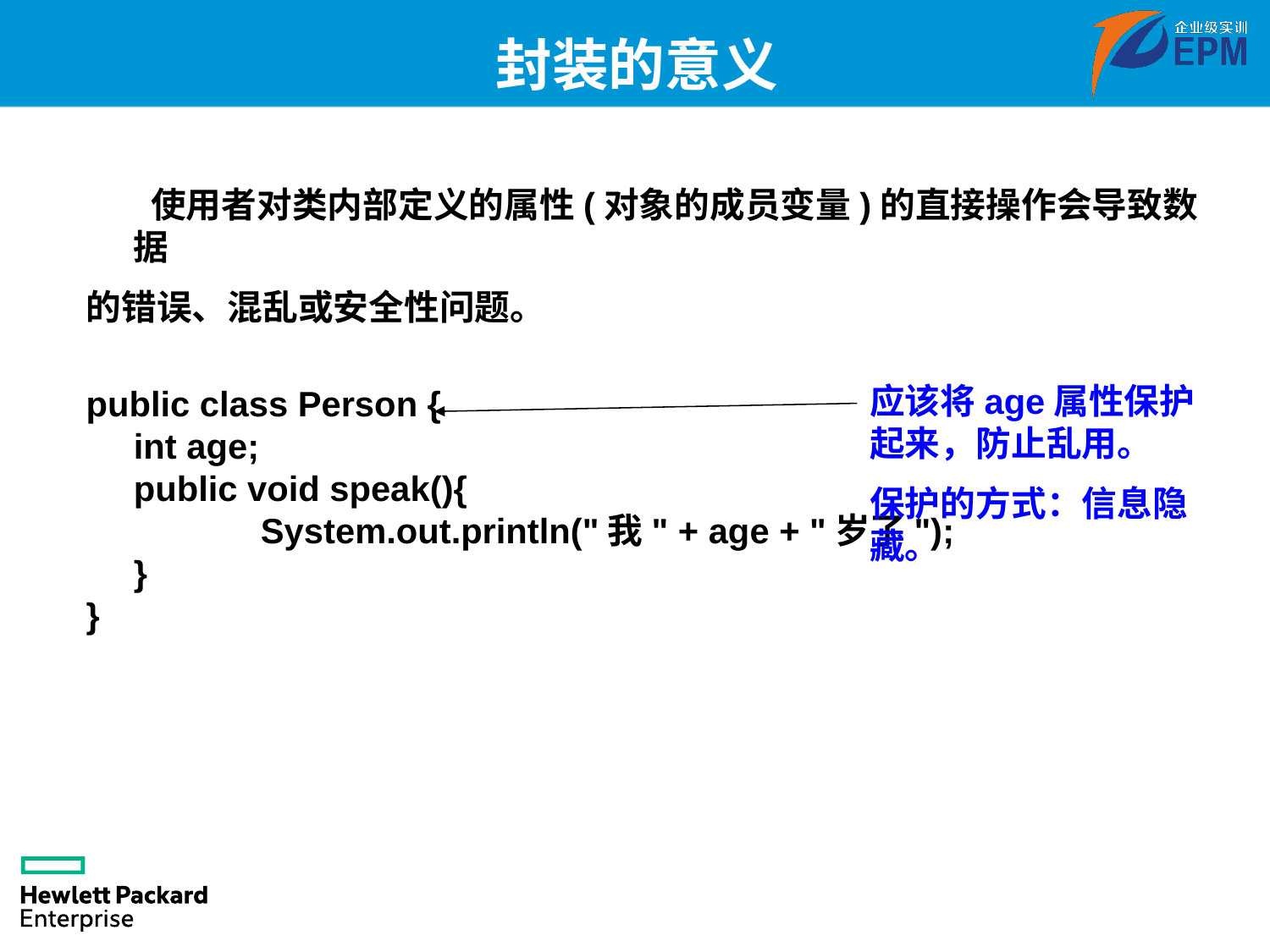

# 封装的意义
       使用者对类内部定义的属性(对象的成员变量)的直接操作会导致数据
的错误、混乱或安全性问题。

public class Person {
	int age;
	public void speak(){
		System.out.println("我" + age + "岁了");
	}
}

应该将age属性保护起来，防止乱用。
保护的方式：信息隐藏。